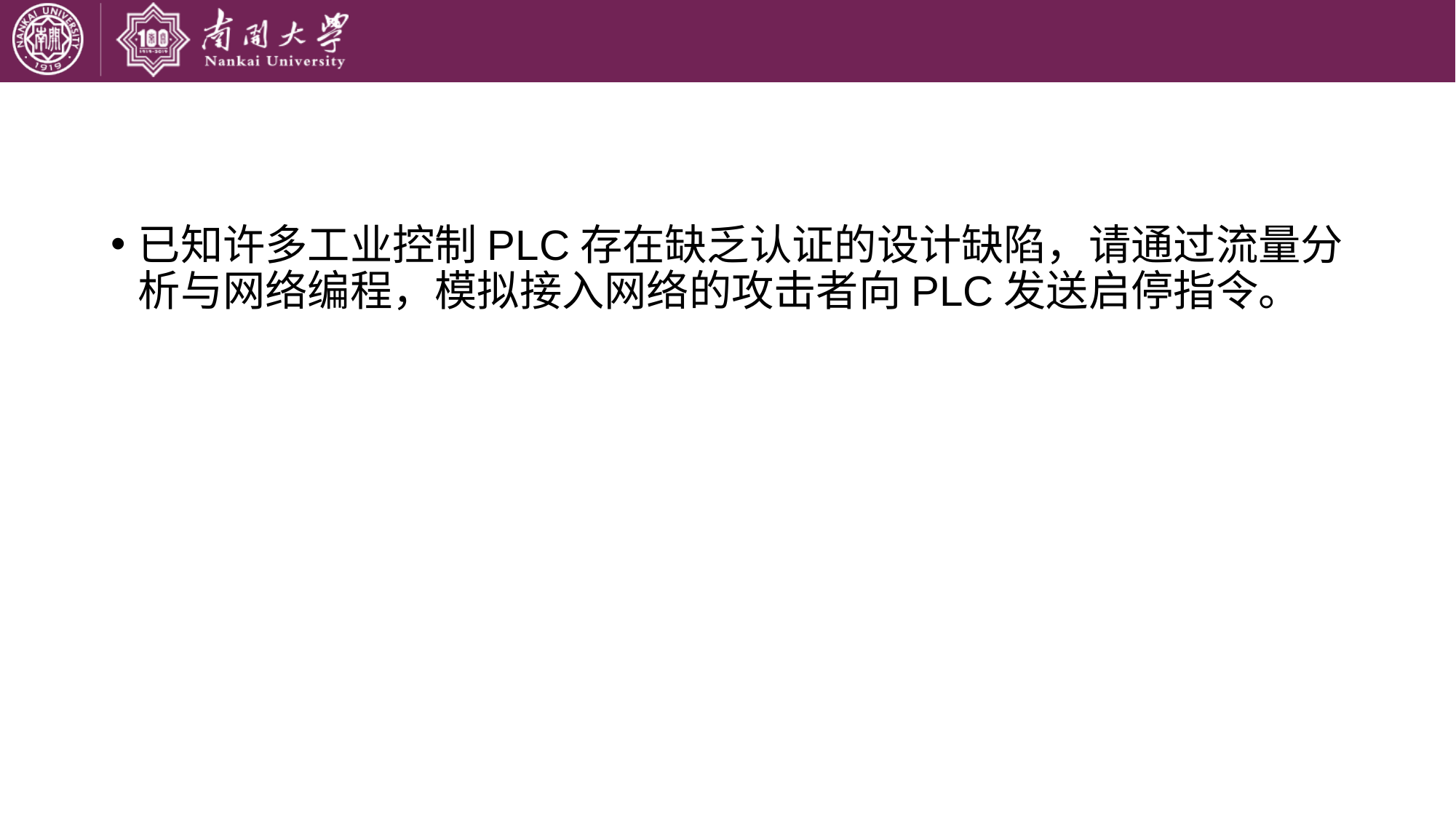

#
已知许多工业控制PLC存在缺乏认证的设计缺陷，请通过流量分析与网络编程，模拟接入网络的攻击者向PLC发送启停指令。